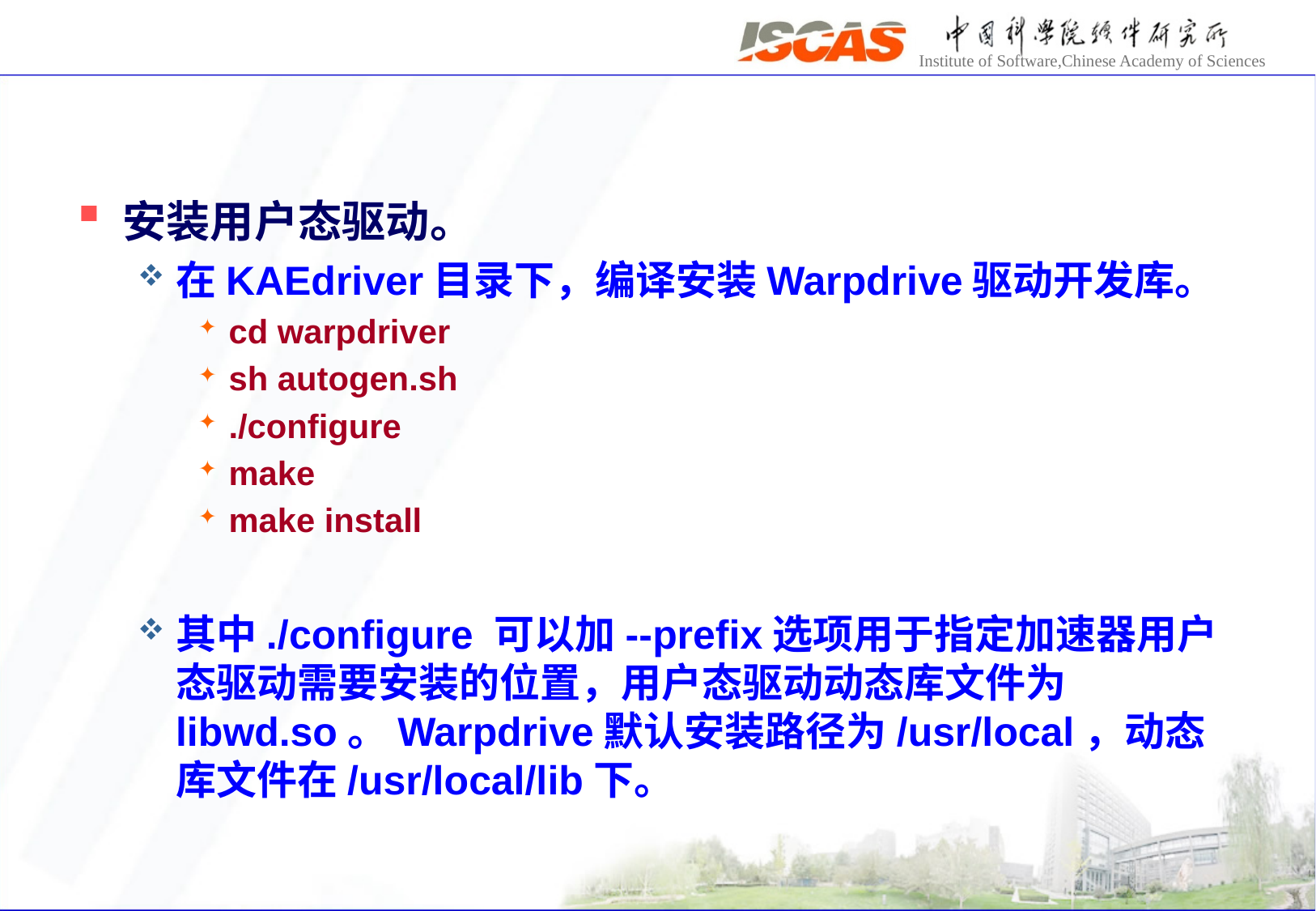

#
安装用户态驱动。
在KAEdriver目录下，编译安装Warpdrive驱动开发库。
cd warpdriver
sh autogen.sh
./configure
make
make install

其中./configure 可以加--prefix选项用于指定加速器用户态驱动需要安装的位置，用户态驱动动态库文件为libwd.so。Warpdrive默认安装路径为/usr/local，动态库文件在/usr/local/lib下。